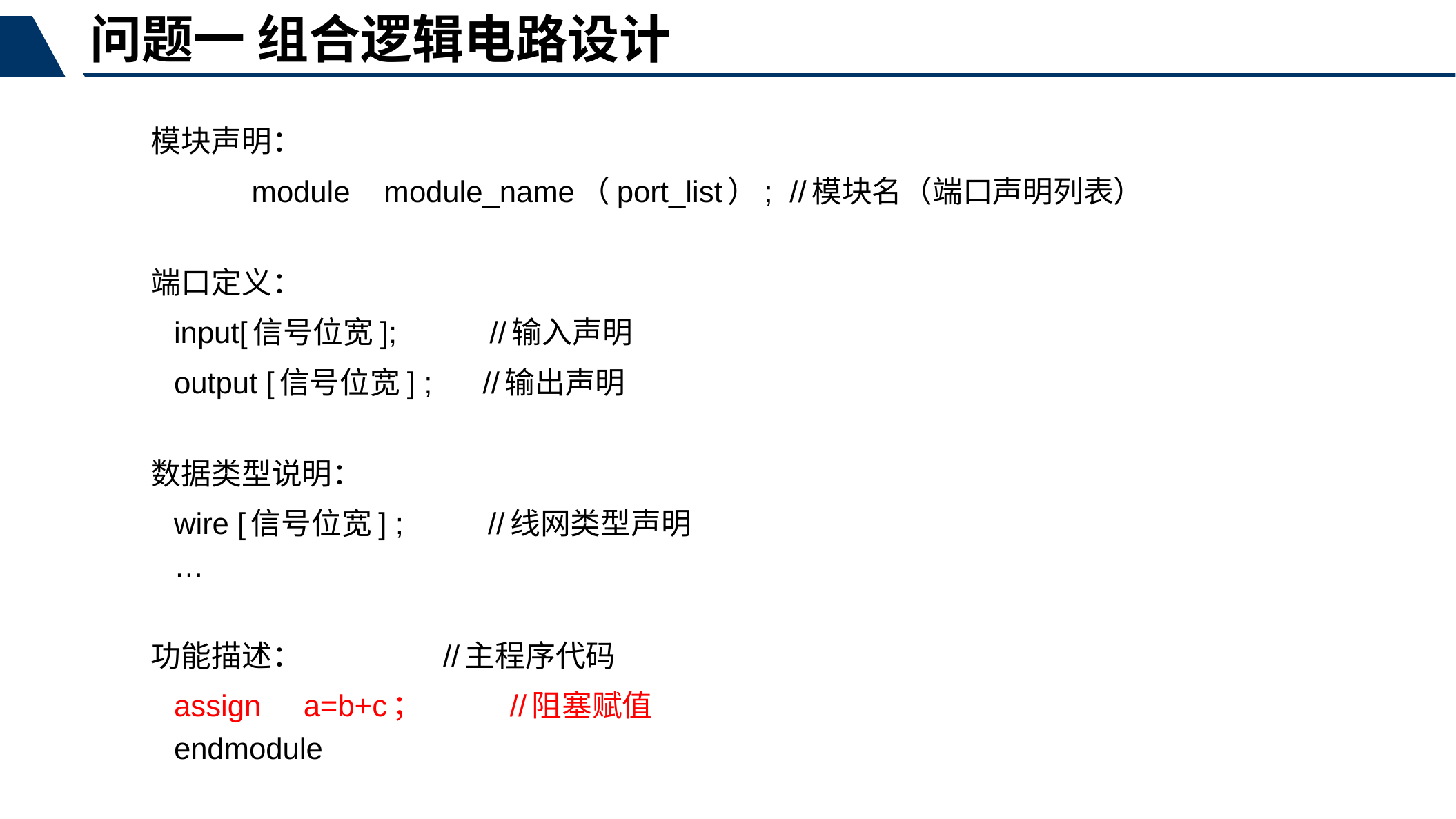

问题一 组合逻辑电路设计

模块声明：
	   	module    module_name（port_list）;  //模块名（端口声明列表）

端口定义：
 		input[信号位宽];           //输入声明
 		output [信号位宽] ;      //输出声明

数据类型说明：
		wire [信号位宽] ;          //线网类型声明
		…

功能描述：                    //主程序代码
		assign     a=b+c；            //阻塞赋值
		endmodule